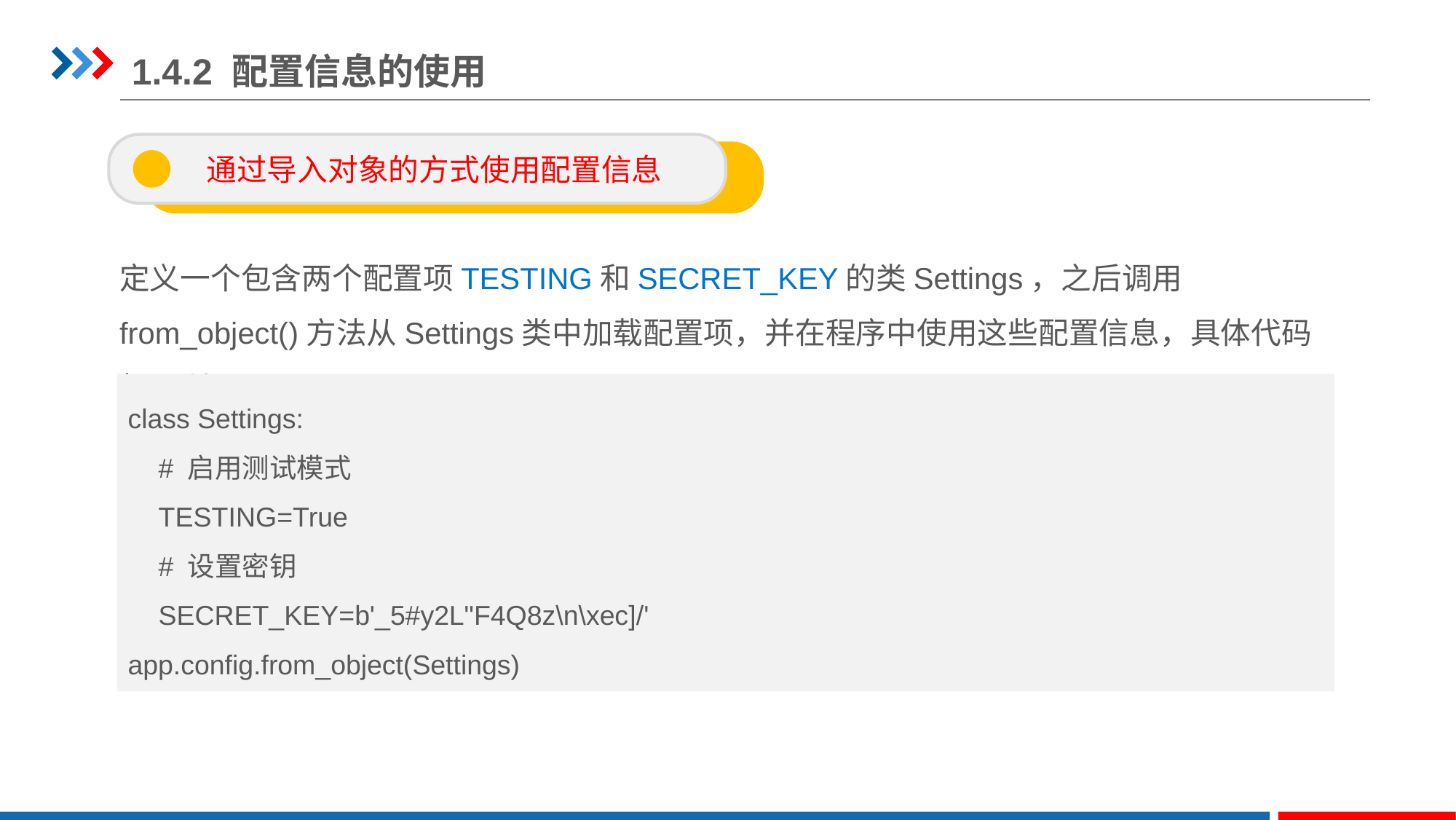

1.4.2 配置信息的使用
    通过导入对象的方式使用配置信息

定义一个包含两个配置项TESTING和SECRET_KEY的类Settings，之后调用from_object()方法从Settings类中加载配置项，并在程序中使用这些配置信息，具体代码如下所示。
class Settings:
    # 启用测试模式
    TESTING=True
    # 设置密钥
    SECRET_KEY=b'_5#y2L"F4Q8z\n\xec]/'
app.config.from_object(Settings)